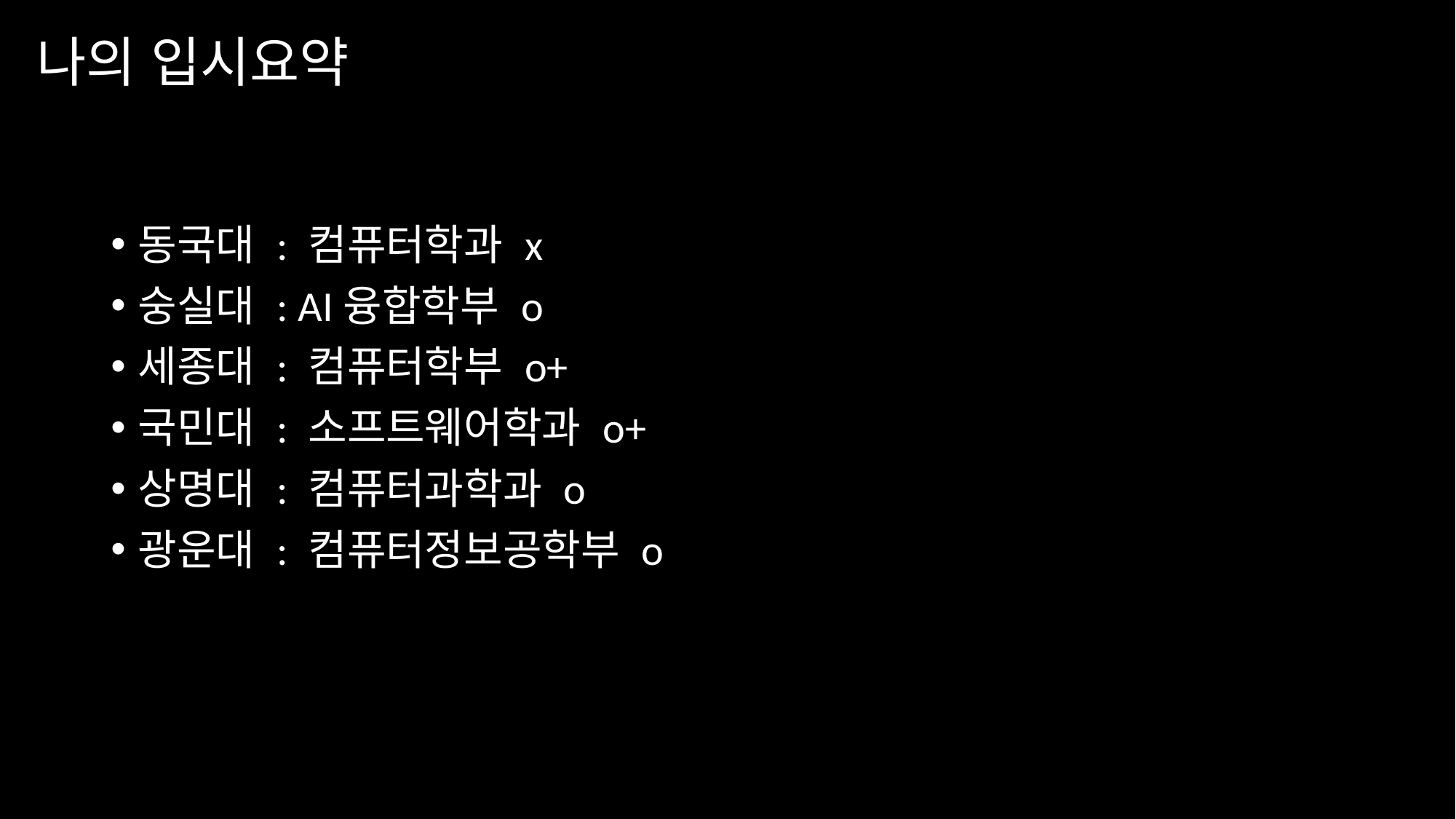

# 나의 입시요약
동국대 : 컴퓨터학과 x
숭실대 : AI융합학부 o
세종대 : 컴퓨터학부 o+
국민대 : 소프트웨어학과 o+
상명대 : 컴퓨터과학과 o
광운대 : 컴퓨터정보공학부 o